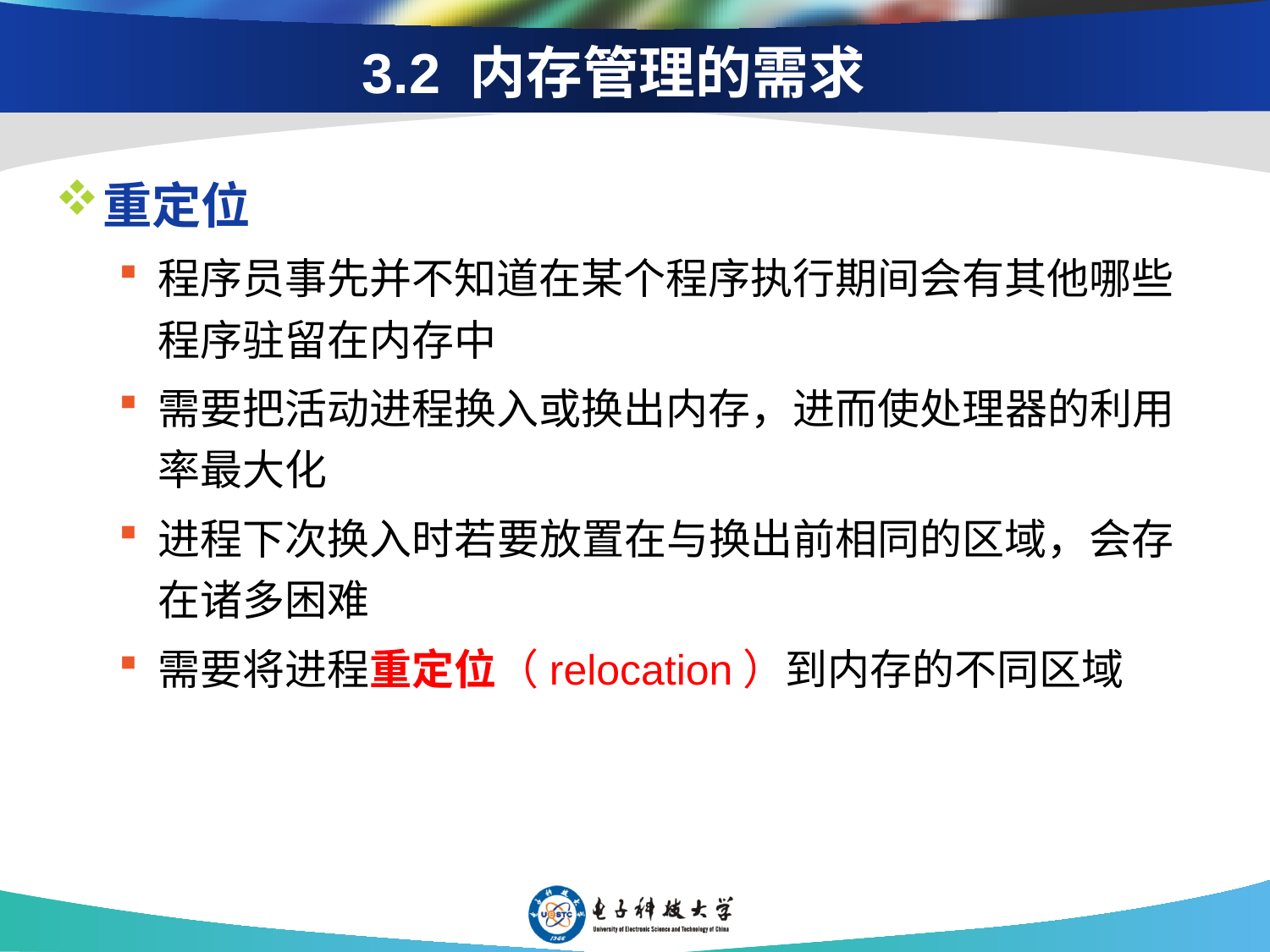

# 3.2 内存管理的需求
重定位
程序员事先并不知道在某个程序执行期间会有其他哪些程序驻留在内存中
需要把活动进程换入或换出内存，进而使处理器的利用率最大化
进程下次换入时若要放置在与换出前相同的区域，会存在诸多困难
需要将进程重定位（relocation）到内存的不同区域